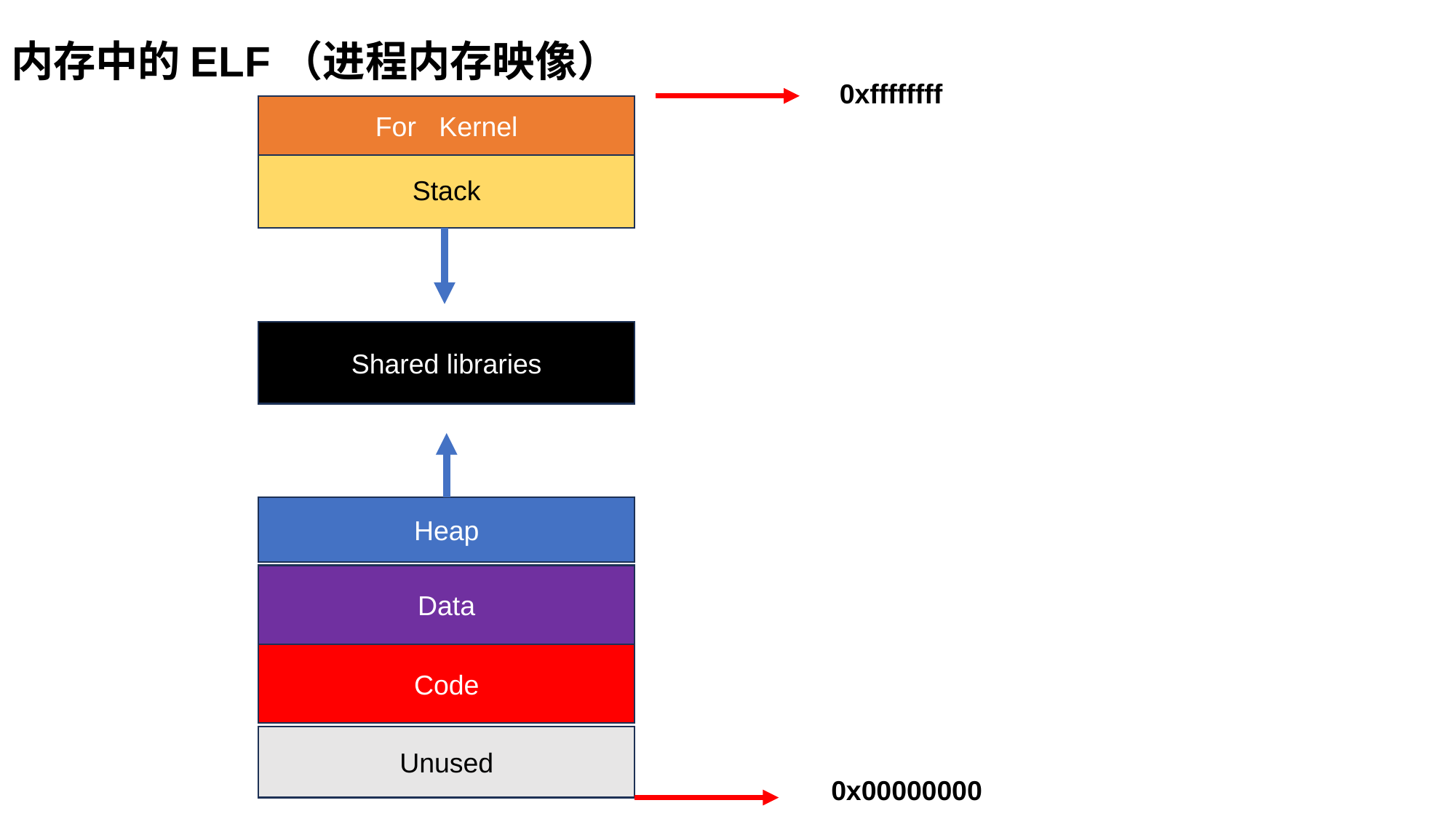

# 内存中的ELF（进程内存映像）
0xffffffff
For   Kernel
Stack
Shared libraries
Heap
Data
Code
Unused
0x00000000